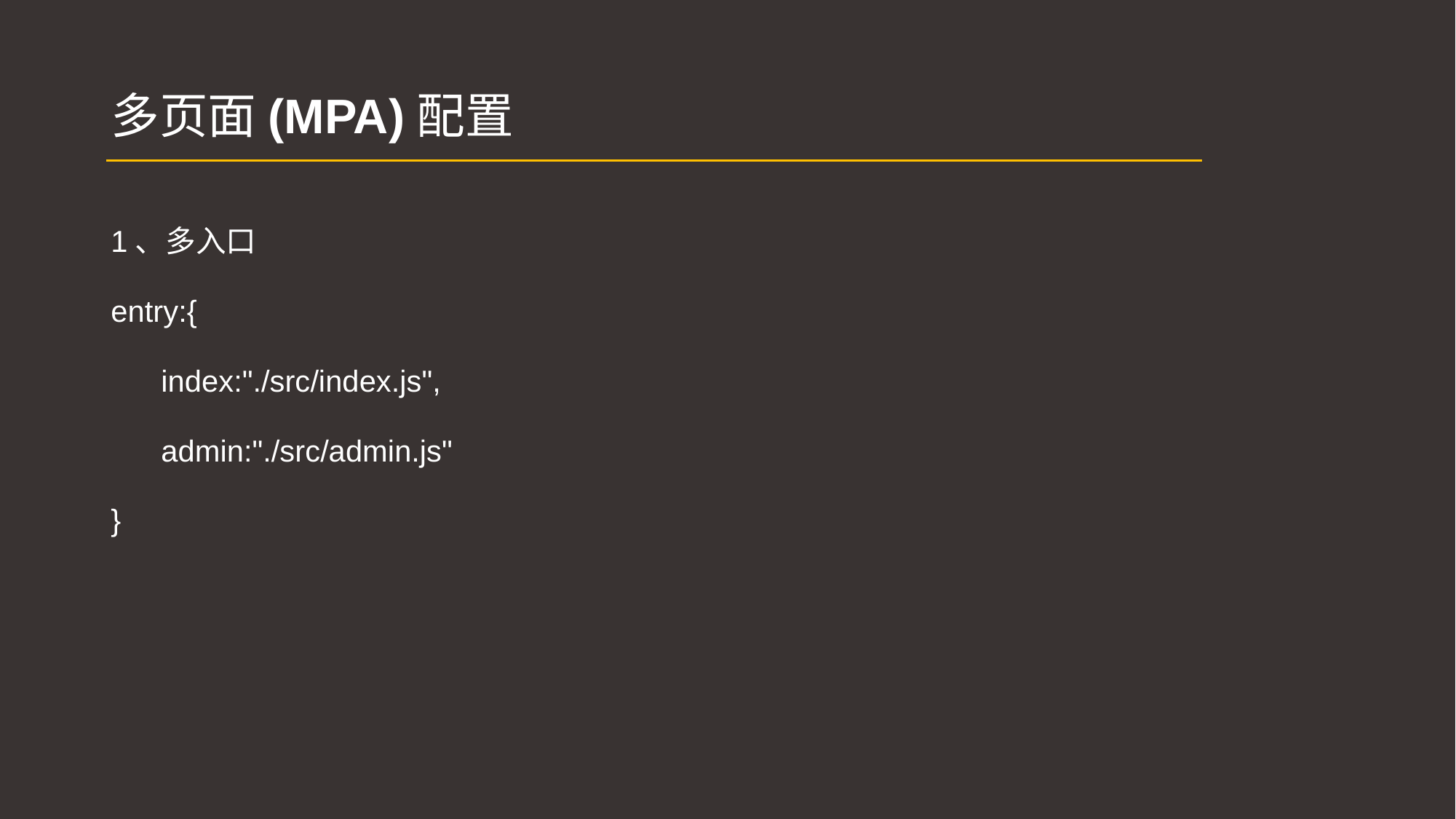

# 多页面(MPA)配置
1、多入口
entry:{
      index:"./src/index.js",
      admin:"./src/admin.js"
}